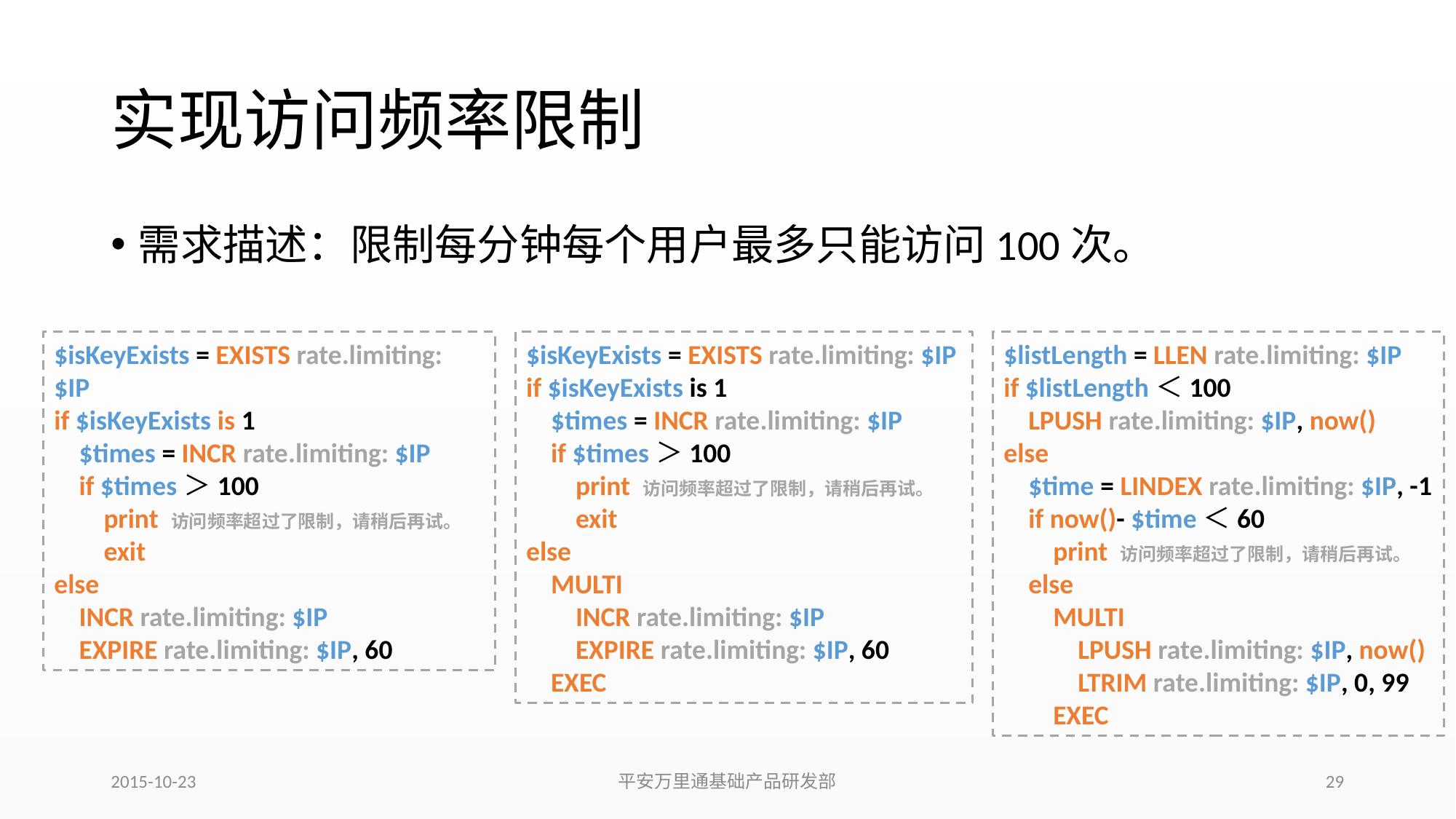

# 实现访问频率限制
需求描述：限制每分钟每个用户最多只能访问100次。
$isKeyExists = EXISTS rate.limiting: $IP
if $isKeyExists is 1
    $times = INCR rate.limiting: $IP
    if $times＞100
        print 访问频率超过了限制，请稍后再试。
        exit
else
    INCR rate.limiting: $IP
    EXPIRE rate.limiting: $IP, 60
$isKeyExists = EXISTS rate.limiting: $IP
if $isKeyExists is 1
    $times = INCR rate.limiting: $IP
    if $times＞100
        print 访问频率超过了限制，请稍后再试。
        exit
else
    MULTI
        INCR rate.limiting: $IP
        EXPIRE rate.limiting: $IP, 60
    EXEC
$listLength = LLEN rate.limiting: $IP
if $listLength＜100
    LPUSH rate.limiting: $IP, now()
else
    $time = LINDEX rate.limiting: $IP, -1
    if now()- $time＜60
        print 访问频率超过了限制，请稍后再试。
    else
        MULTI
            LPUSH rate.limiting: $IP, now()
            LTRIM rate.limiting: $IP, 0, 99
        EXEC
2015-10-23
平安万里通基础产品研发部
29